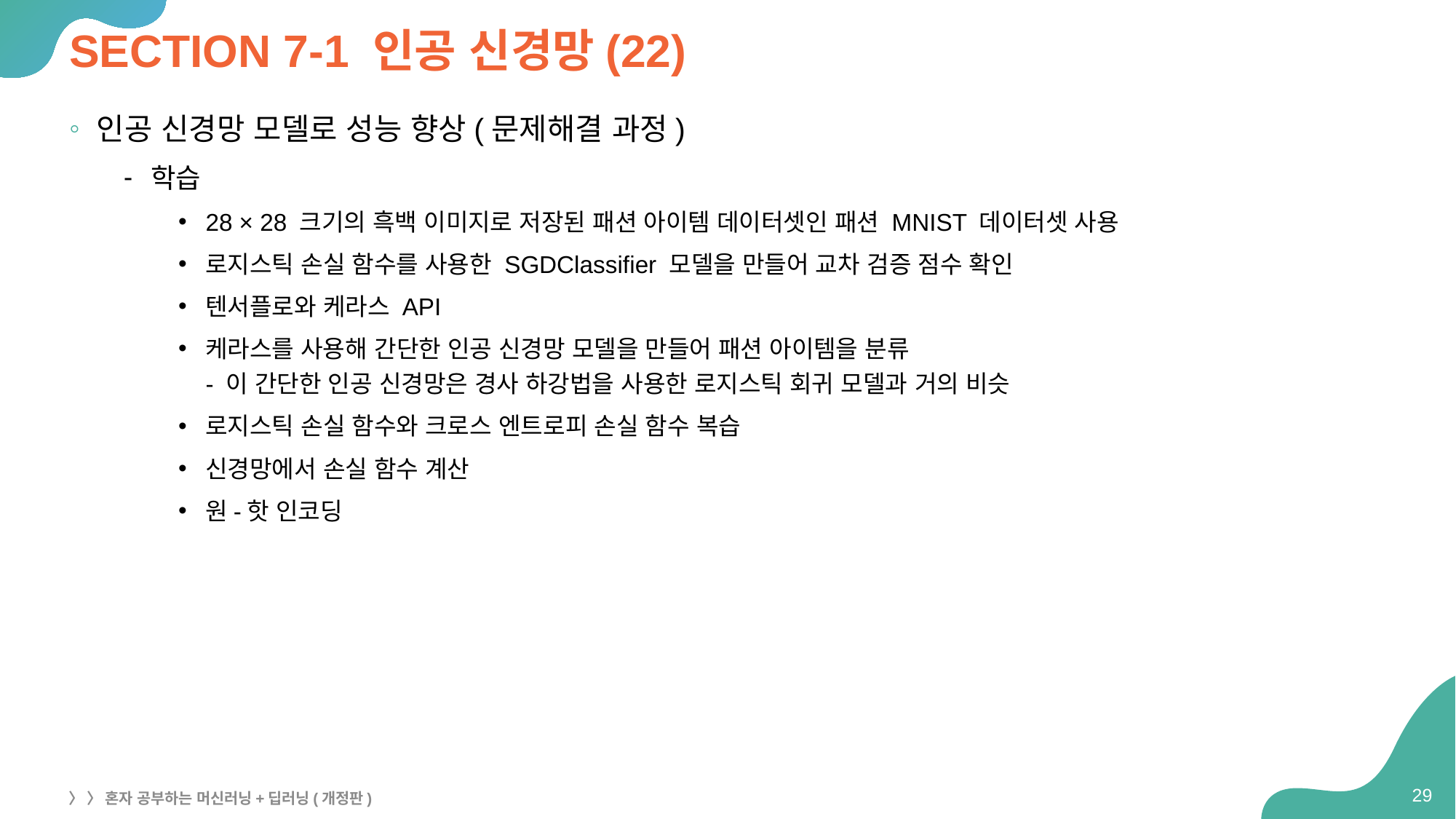

# SECTION 7-1 인공 신경망(22)
인공 신경망 모델로 성능 향상(문제해결 과정)
학습
28 × 28 크기의 흑백 이미지로 저장된 패션 아이템 데이터셋인 패션 MNIST 데이터셋 사용
로지스틱 손실 함수를 사용한 SGDClassifier 모델을 만들어 교차 검증 점수 확인
텐서플로와 케라스 API
케라스를 사용해 간단한 인공 신경망 모델을 만들어 패션 아이템을 분류
- 이 간단한 인공 신경망은 경사 하강법을 사용한 로지스틱 회귀 모델과 거의 비슷
로지스틱 손실 함수와 크로스 엔트로피 손실 함수 복습
신경망에서 손실 함수 계산
원-핫 인코딩
29
〉 〉 혼자 공부하는 머신러닝+딥러닝(개정판)